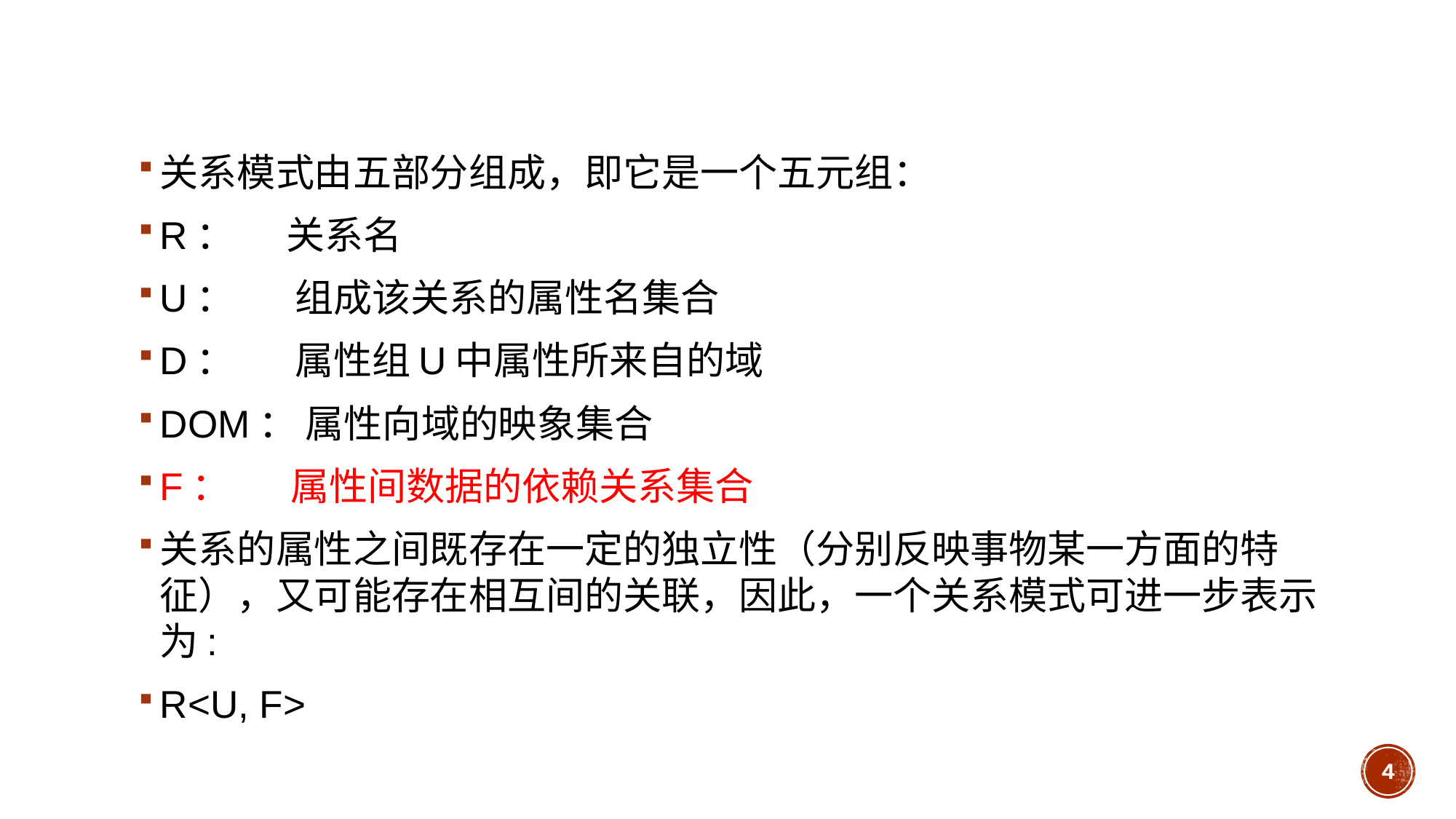

#
关系模式由五部分组成，即它是一个五元组：
R：      关系名
U：       组成该关系的属性名集合
D：       属性组U中属性所来自的域
DOM： 属性向域的映象集合
F：       属性间数据的依赖关系集合
关系的属性之间既存在一定的独立性（分别反映事物某一方面的特征），又可能存在相互间的关联，因此，一个关系模式可进一步表示为:
R<U, F>

4